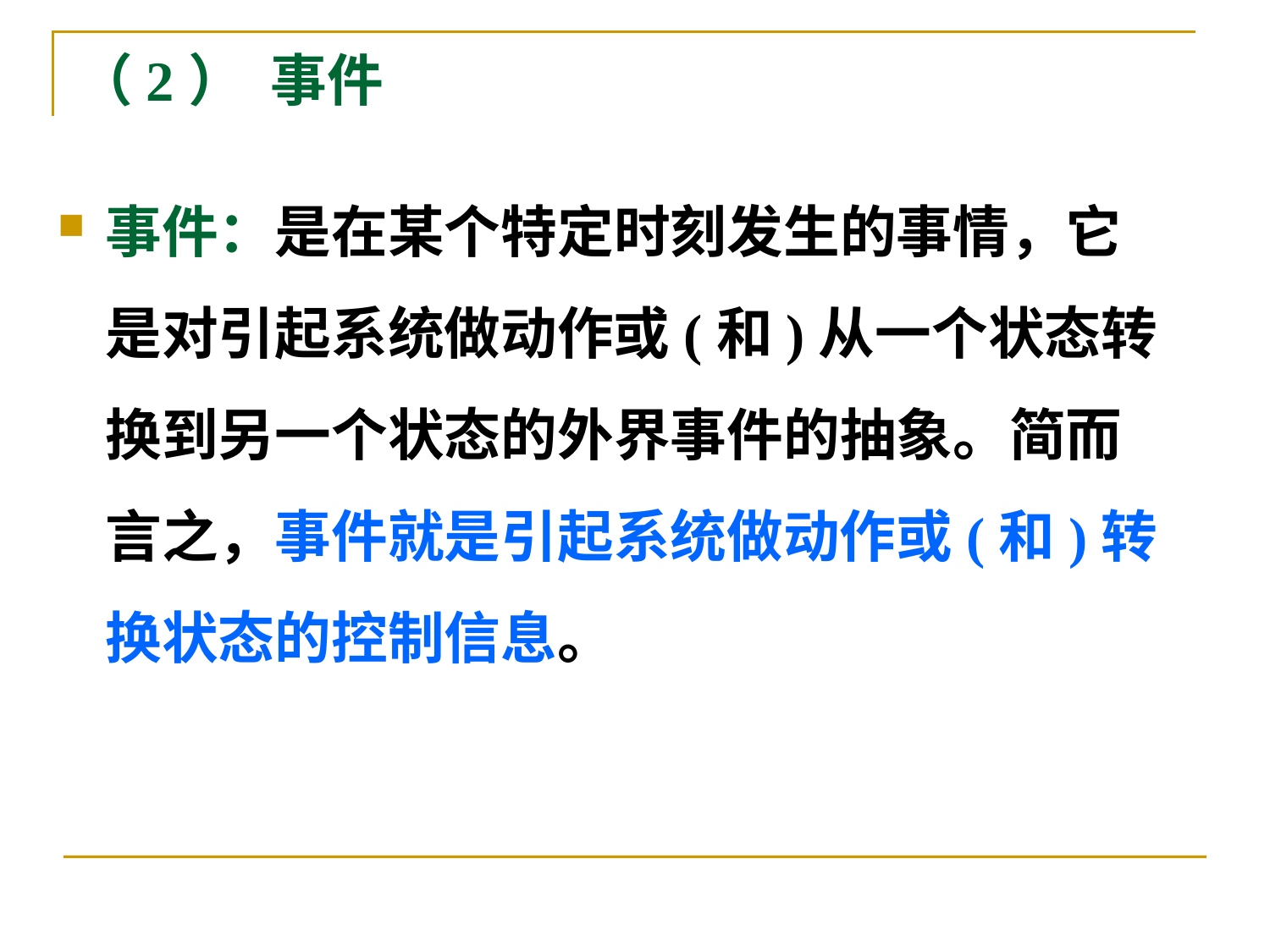

# （2）  事件
事件：是在某个特定时刻发生的事情，它是对引起系统做动作或(和)从一个状态转换到另一个状态的外界事件的抽象。简而言之，事件就是引起系统做动作或(和)转换状态的控制信息。